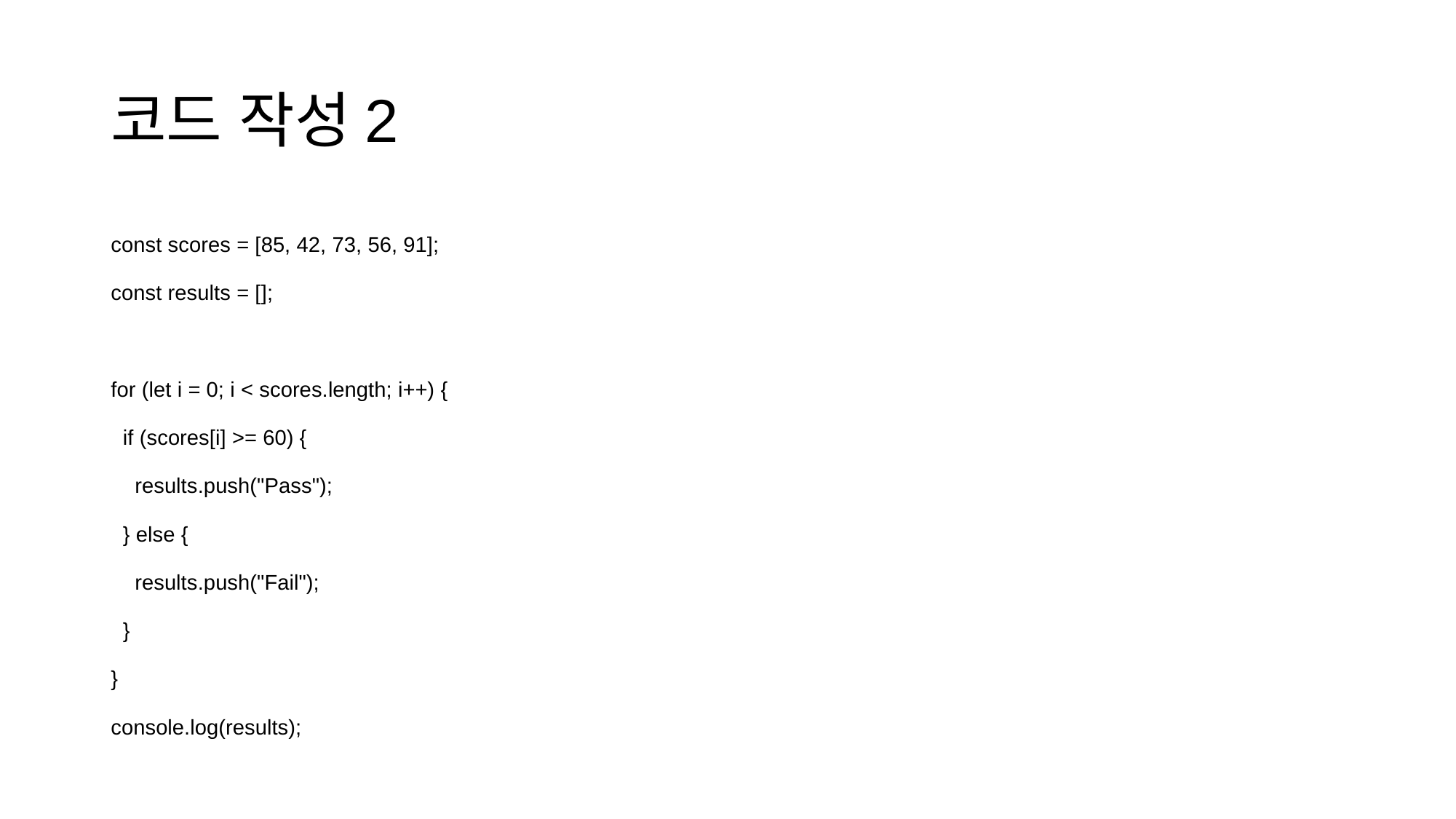

# 코드 작성2
const scores = [85, 42, 73, 56, 91];
const results = [];

for (let i = 0; i < scores.length; i++) {
  if (scores[i] >= 60) {
    results.push("Pass");
  } else {
    results.push("Fail");
  }
}
console.log(results);